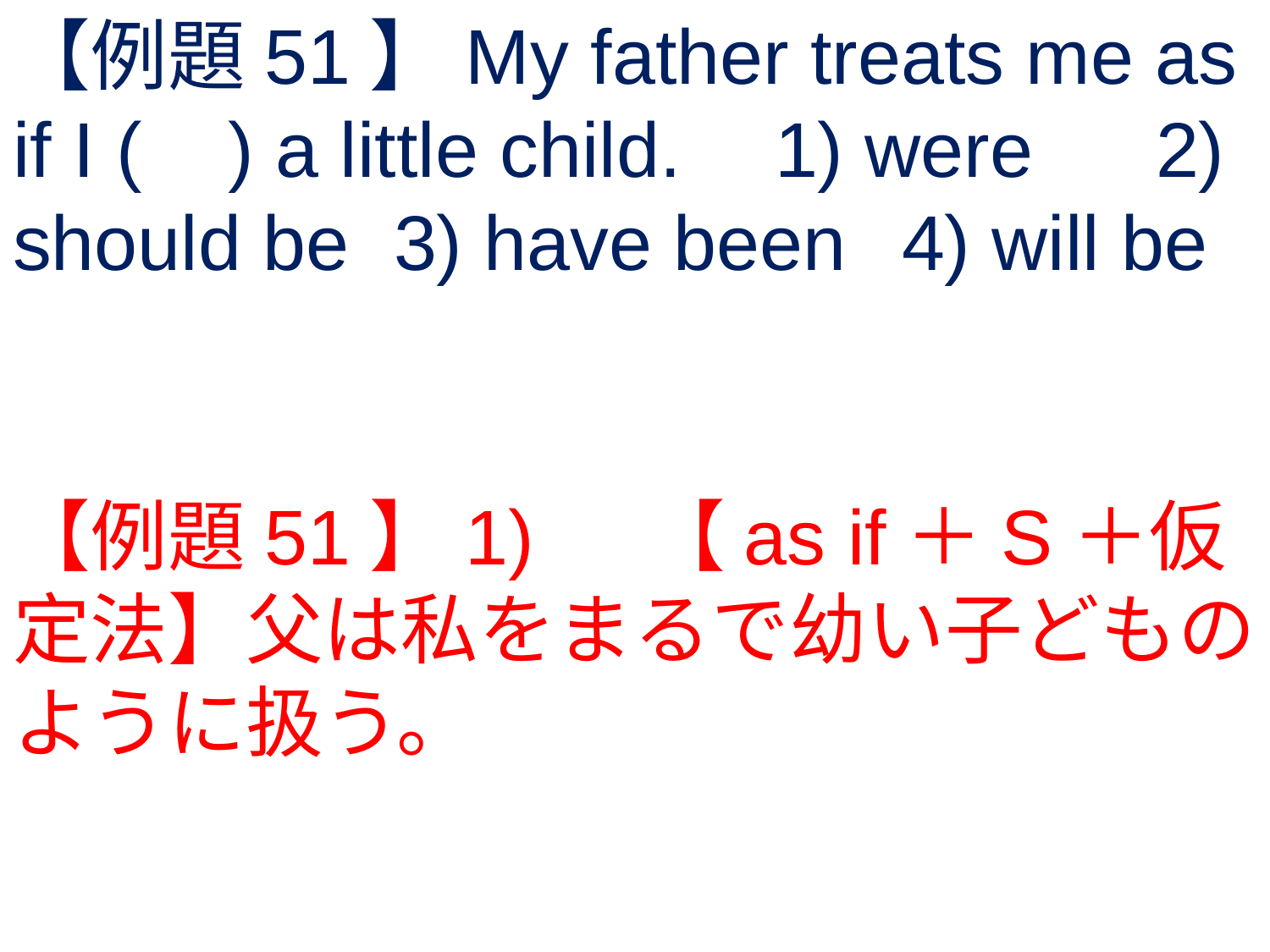

# 【例題51】My father treats me as if I (    ) a little child.	1) were	2) should be	3) have been	4) will be
【例題51】1) 	【as if＋S＋仮定法】父は私をまるで幼い子どものように扱う。